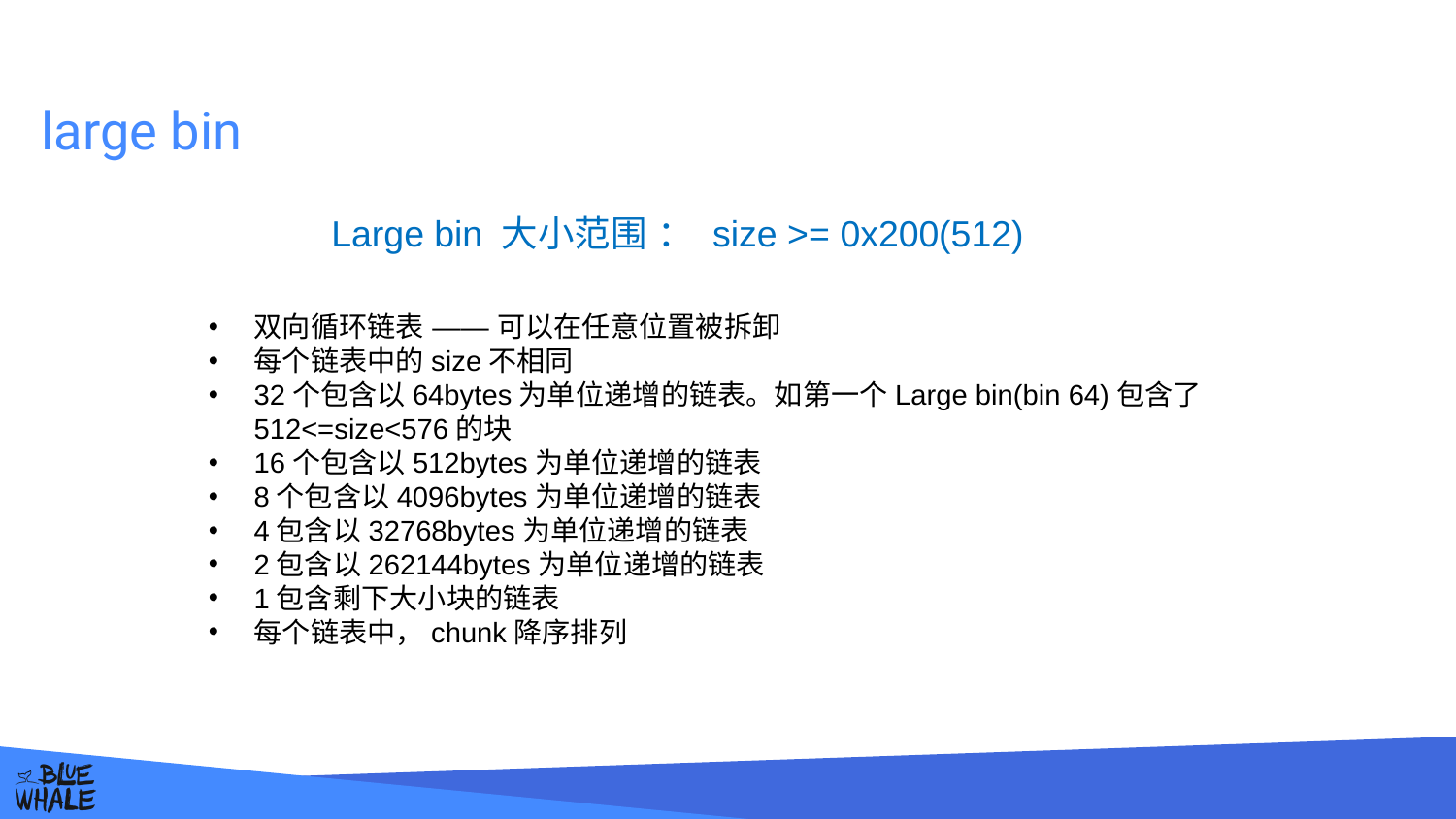

# large bin
Large bin 大小范围 ： size >= 0x200(512)
双向循环链表 —— 可以在任意位置被拆卸
每个链表中的size不相同
32个包含以64bytes为单位递增的链表。如第一个Large bin(bin 64)包含了512<=size<576的块
16个包含以512bytes为单位递增的链表
8个包含以4096bytes为单位递增的链表
4包含以32768bytes为单位递增的链表
2包含以262144bytes为单位递增的链表
1包含剩下大小块的链表
每个链表中，chunk降序排列